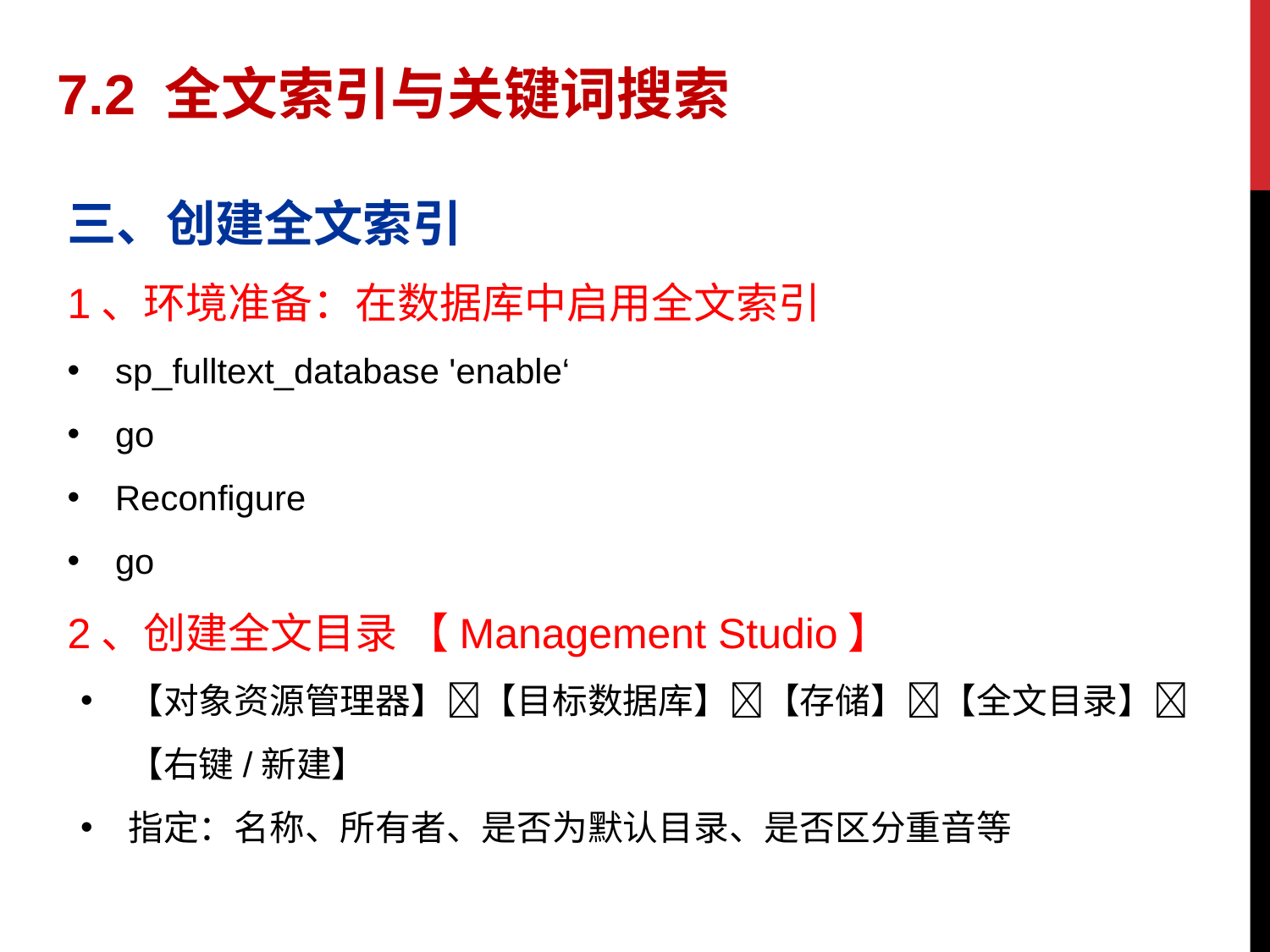

7.2 全文索引与关键词搜索
三、创建全文索引
1、环境准备：在数据库中启用全文索引
sp_fulltext_database 'enable‘
go
Reconfigure
go
2、创建全文目录 【Management Studio】
【对象资源管理器】→【目标数据库】→【存储】→【全文目录】→【右键/新建】
指定：名称、所有者、是否为默认目录、是否区分重音等